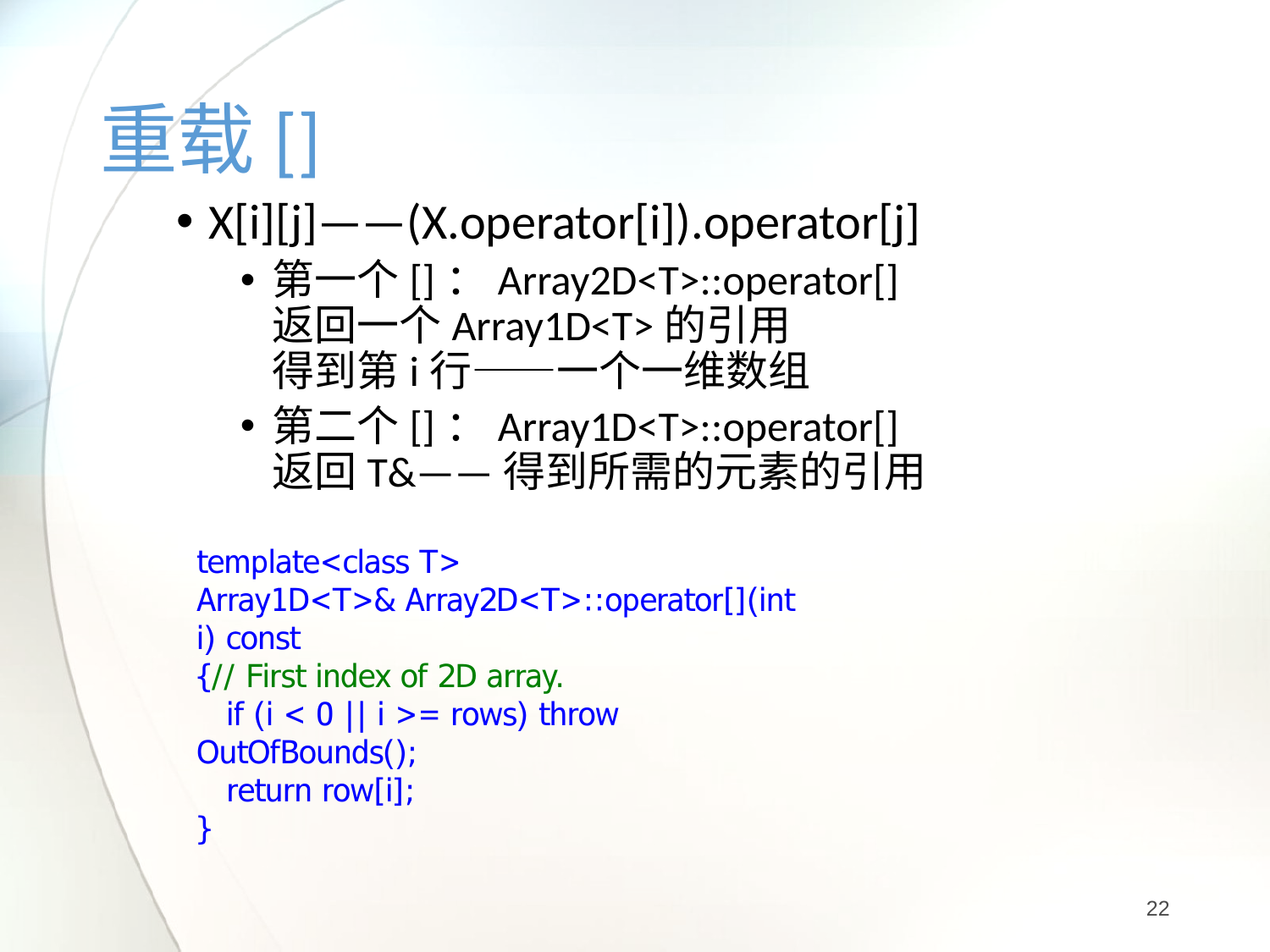

# 重载[]
X[i][j]——(X.operator[i]).operator[j]
第一个[]：Array2D<T>::operator[]
返回一个Array1D<T>的引用
得到第i行——一个一维数组
第二个[]：Array1D<T>::operator[]
返回T&——得到所需的元素的引用
template<class T>
Array1D<T>& Array2D<T>::operator[](int i) const
{// First index of 2D array.
   if (i < 0 || i >= rows) throw OutOfBounds();
   return row[i];
}
22